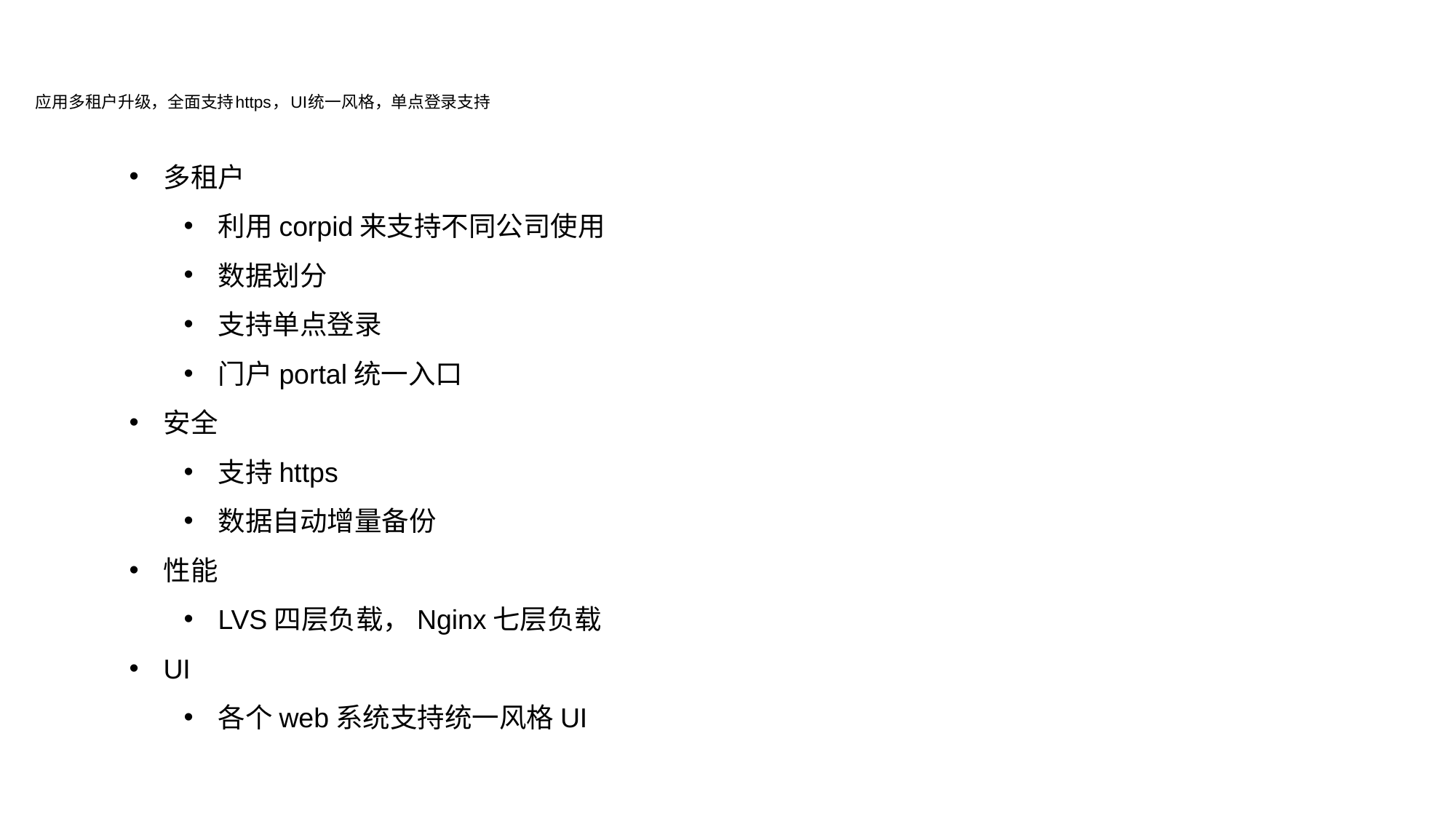

# 应用多租户升级，全面支持https，UI统一风格，单点登录支持
多租户
利用corpid来支持不同公司使用
数据划分
支持单点登录
门户portal统一入口
安全
支持https
数据自动增量备份
性能
LVS四层负载，Nginx七层负载
UI
各个web系统支持统一风格UI